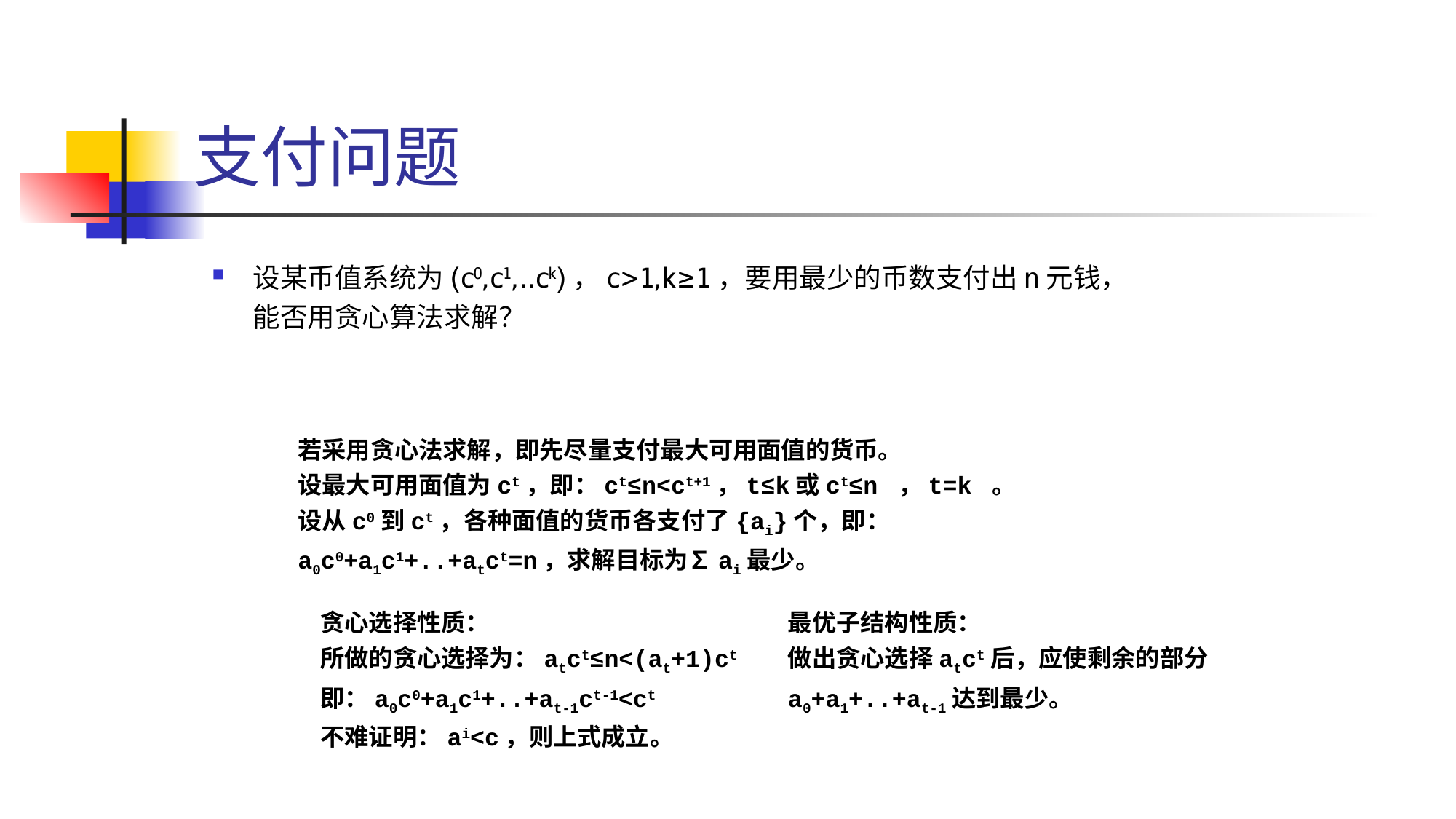

# 支付问题
设某币值系统为(c0,c1,..ck)，c>1,k≥1，要用最少的币数支付出n元钱，能否用贪心算法求解？
若采用贪心法求解，即先尽量支付最大可用面值的货币。
设最大可用面值为ct，即：ct≤n<ct+1，t≤k或ct≤n ，t=k 。
设从c0到ct，各种面值的货币各支付了{ai}个，即：
a0c0+a1c1+..+atct=n，求解目标为∑ai最少。
最优子结构性质：
做出贪心选择atct后，应使剩余的部分
a0+a1+..+at-1达到最少。
贪心选择性质：
所做的贪心选择为：atct≤n<(at+1)ct
即：a0c0+a1c1+..+at-1ct-1<ct
不难证明：ai<c，则上式成立。